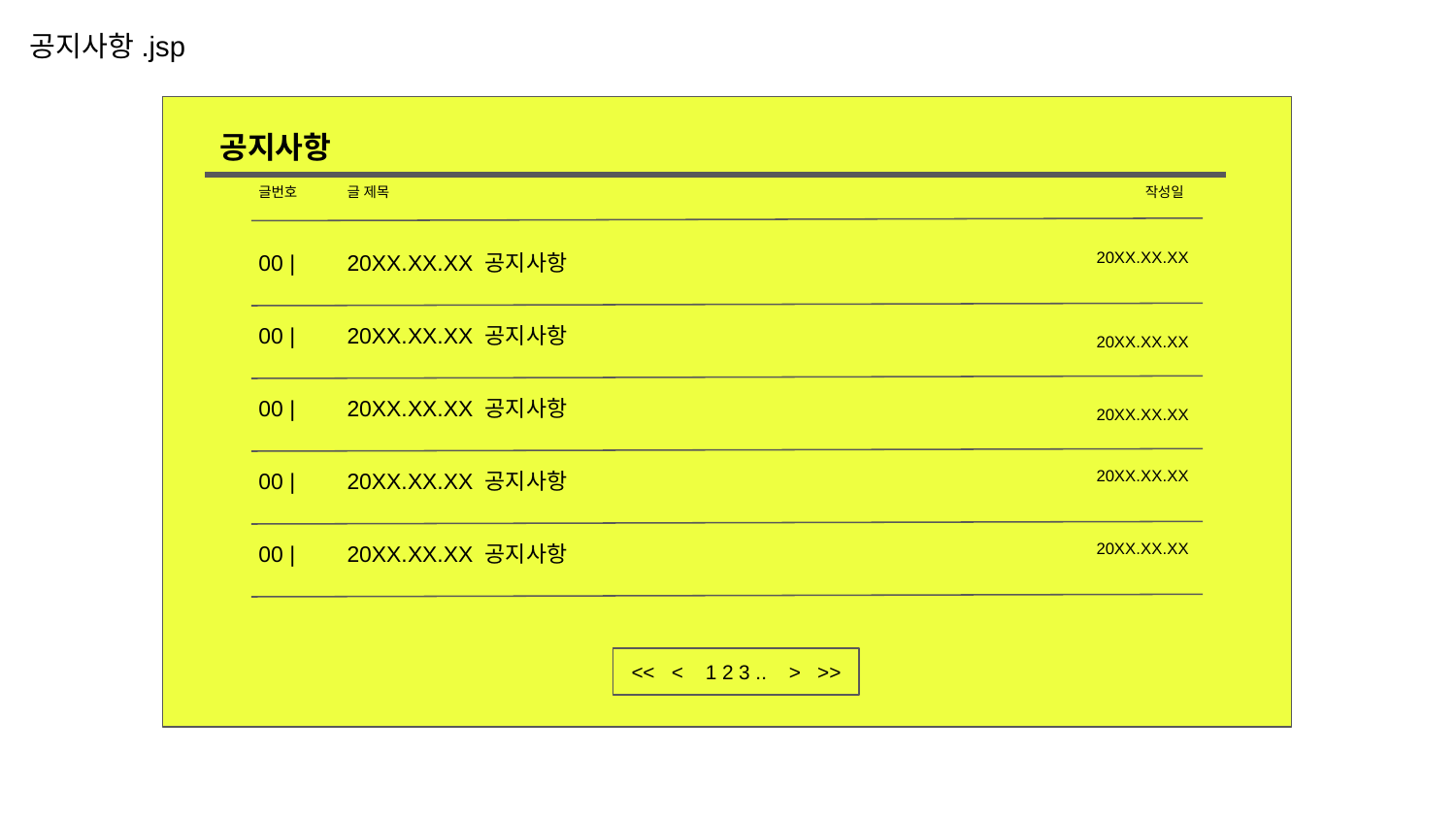

공지사항.jsp

공지사항
글번호
글 제목
작성일
00 |
20XX.XX.XX 공지사항
20XX.XX.XX
00 |
20XX.XX.XX 공지사항
20XX.XX.XX
00 |
20XX.XX.XX 공지사항
20XX.XX.XX
00 |
20XX.XX.XX 공지사항
20XX.XX.XX
00 |
20XX.XX.XX 공지사항
20XX.XX.XX
<<   <    1 2 3 ..    >   >>